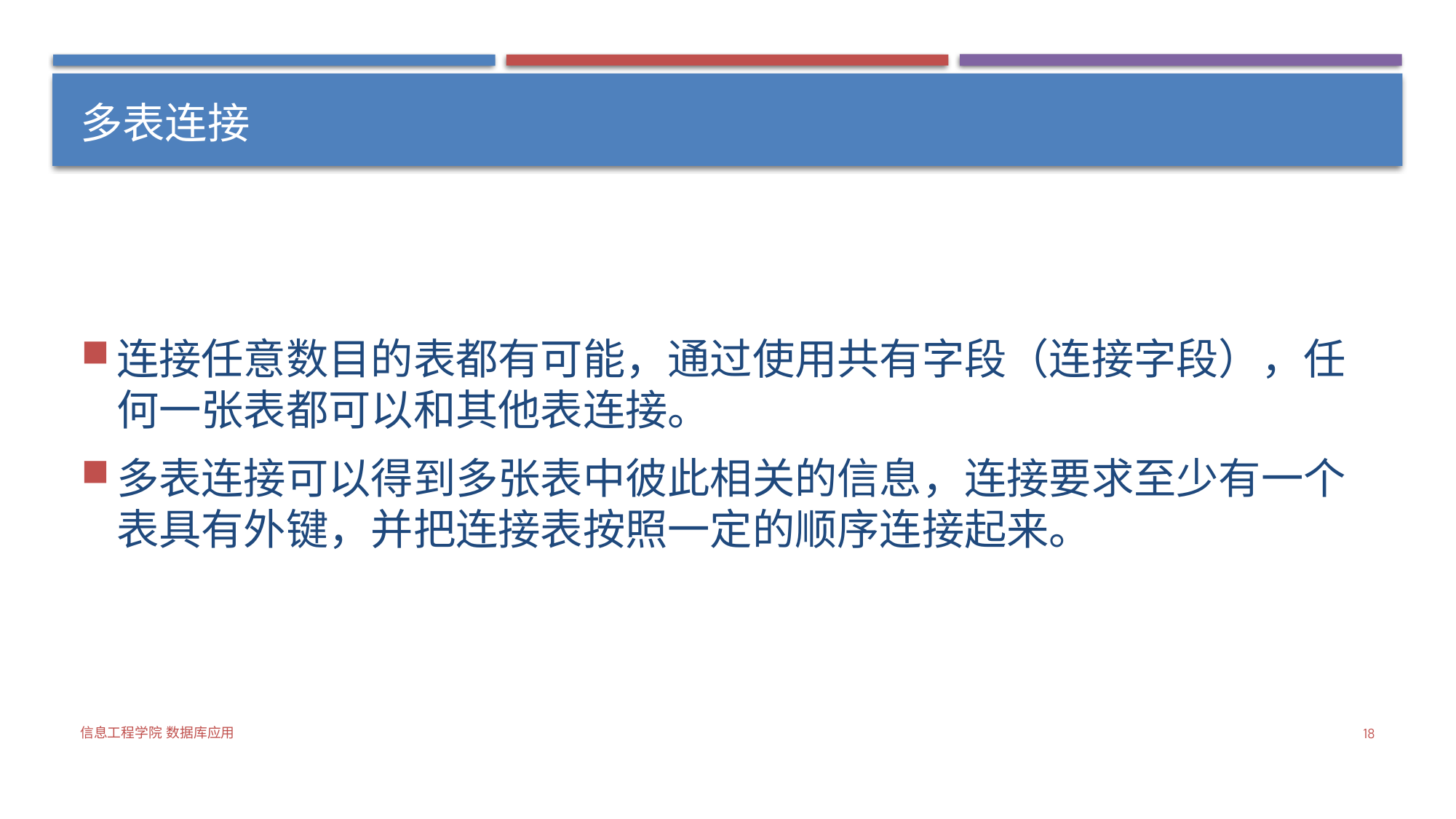

# 多表连接
连接任意数目的表都有可能，通过使用共有字段（连接字段），任何一张表都可以和其他表连接。
多表连接可以得到多张表中彼此相关的信息，连接要求至少有一个表具有外键，并把连接表按照一定的顺序连接起来。
信息工程学院 数据库应用
18